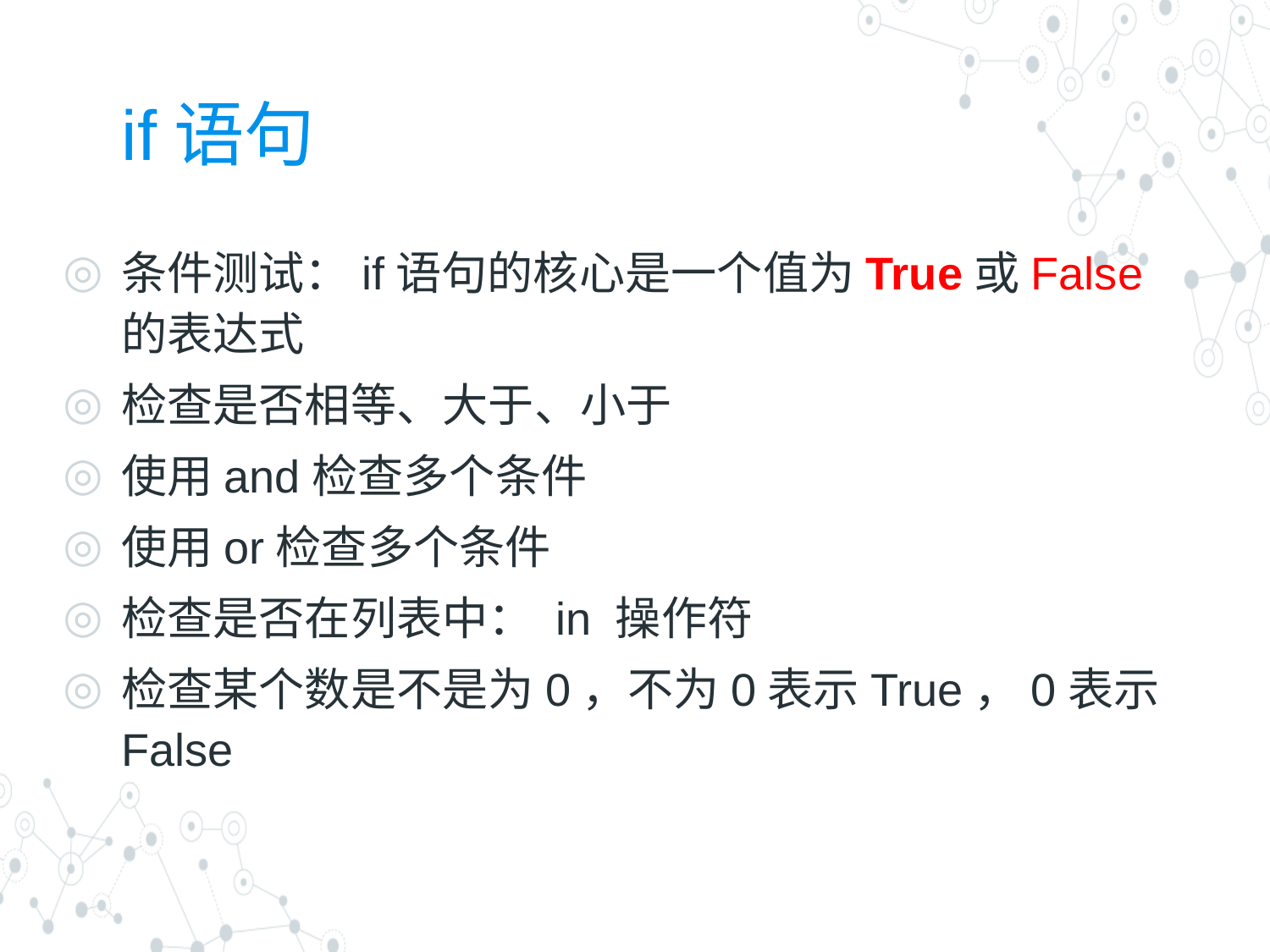

# if语句
条件测试：if语句的核心是一个值为True或False的表达式
检查是否相等、大于、小于
使用and检查多个条件
使用or检查多个条件
检查是否在列表中： in 操作符
检查某个数是不是为0，不为0表示True，0表示False